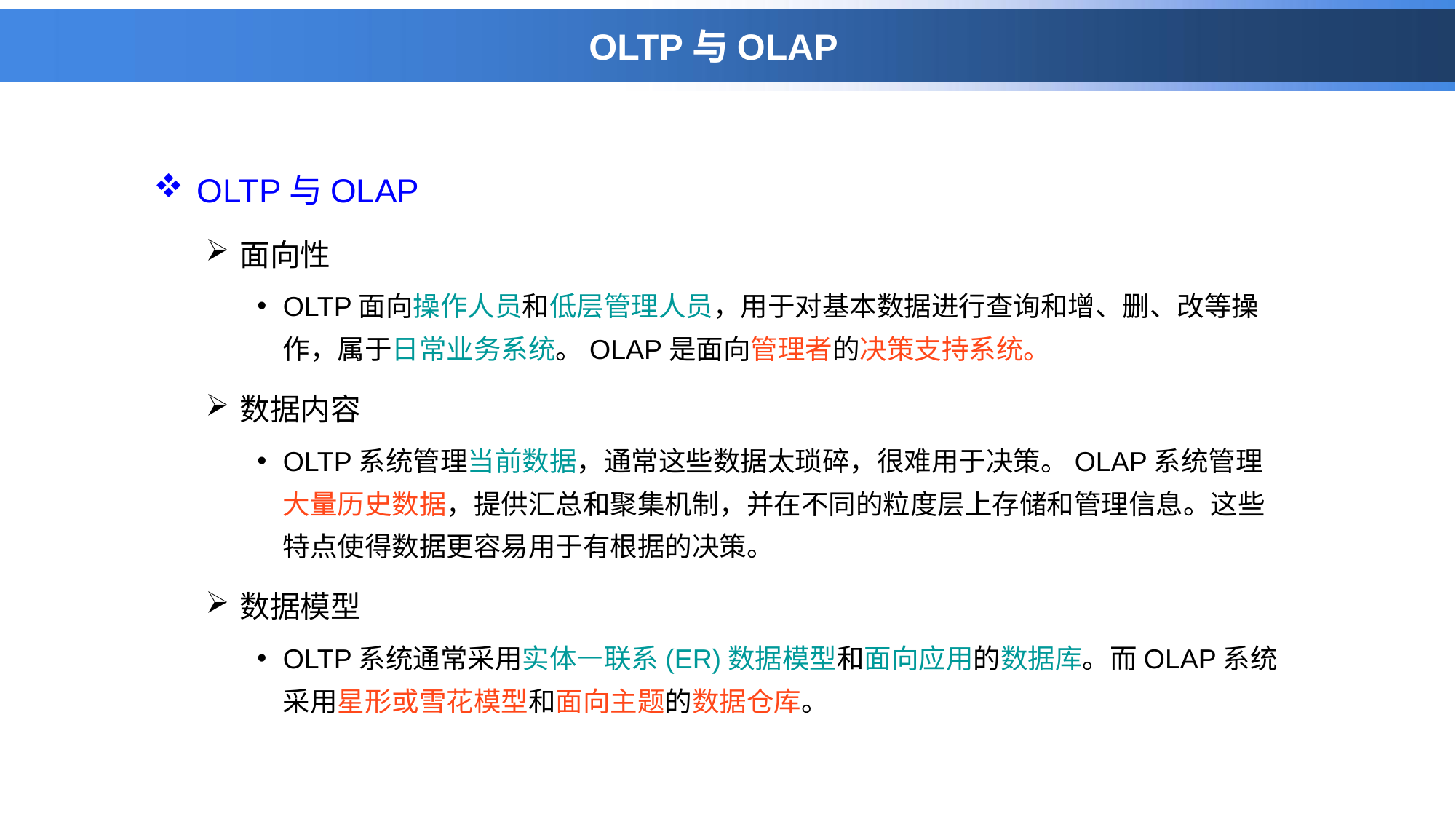

# OLTP与OLAP
OLTP与OLAP
面向性
OLTP面向操作人员和低层管理人员，用于对基本数据进行查询和增、删、改等操作，属于日常业务系统。OLAP是面向管理者的决策支持系统。
数据内容
OLTP系统管理当前数据，通常这些数据太琐碎，很难用于决策。OLAP系统管理大量历史数据，提供汇总和聚集机制，并在不同的粒度层上存储和管理信息。这些特点使得数据更容易用于有根据的决策。
数据模型
OLTP系统通常采用实体—联系(ER)数据模型和面向应用的数据库。而OLAP系统采用星形或雪花模型和面向主题的数据仓库。